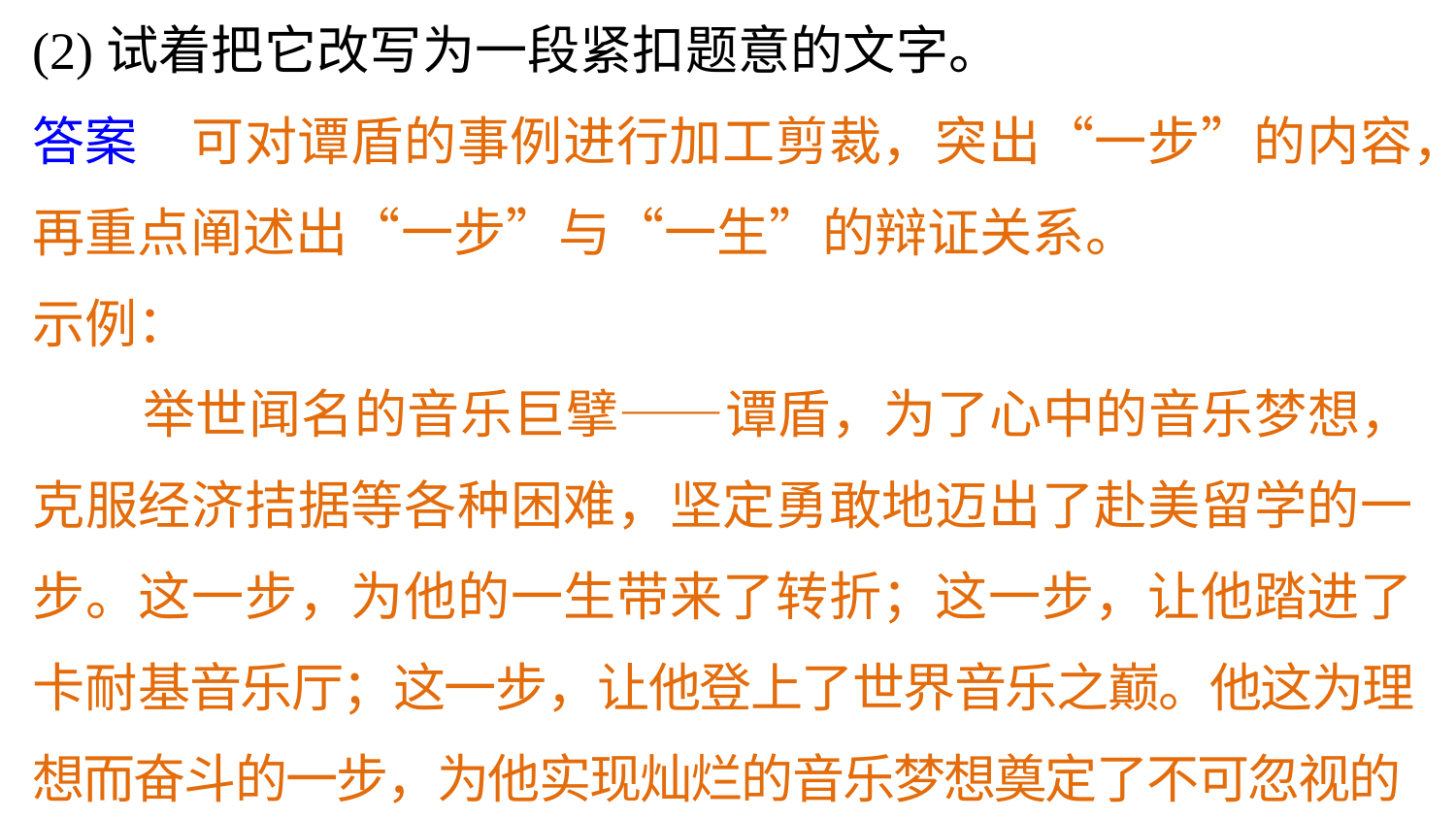

(2)试着把它改写为一段紧扣题意的文字。
答案　可对谭盾的事例进行加工剪裁，突出“一步”的内容，再重点阐述出“一步”与“一生”的辩证关系。
示例：
        举世闻名的音乐巨擘——谭盾，为了心中的音乐梦想，克服经济拮据等各种困难，坚定勇敢地迈出了赴美留学的一步。这一步，为他的一生带来了转折；这一步，让他踏进了卡耐基音乐厅；这一步，让他登上了世界音乐之巅。他这为理想而奋斗的一步，为他实现灿烂的音乐梦想奠定了不可忽视的